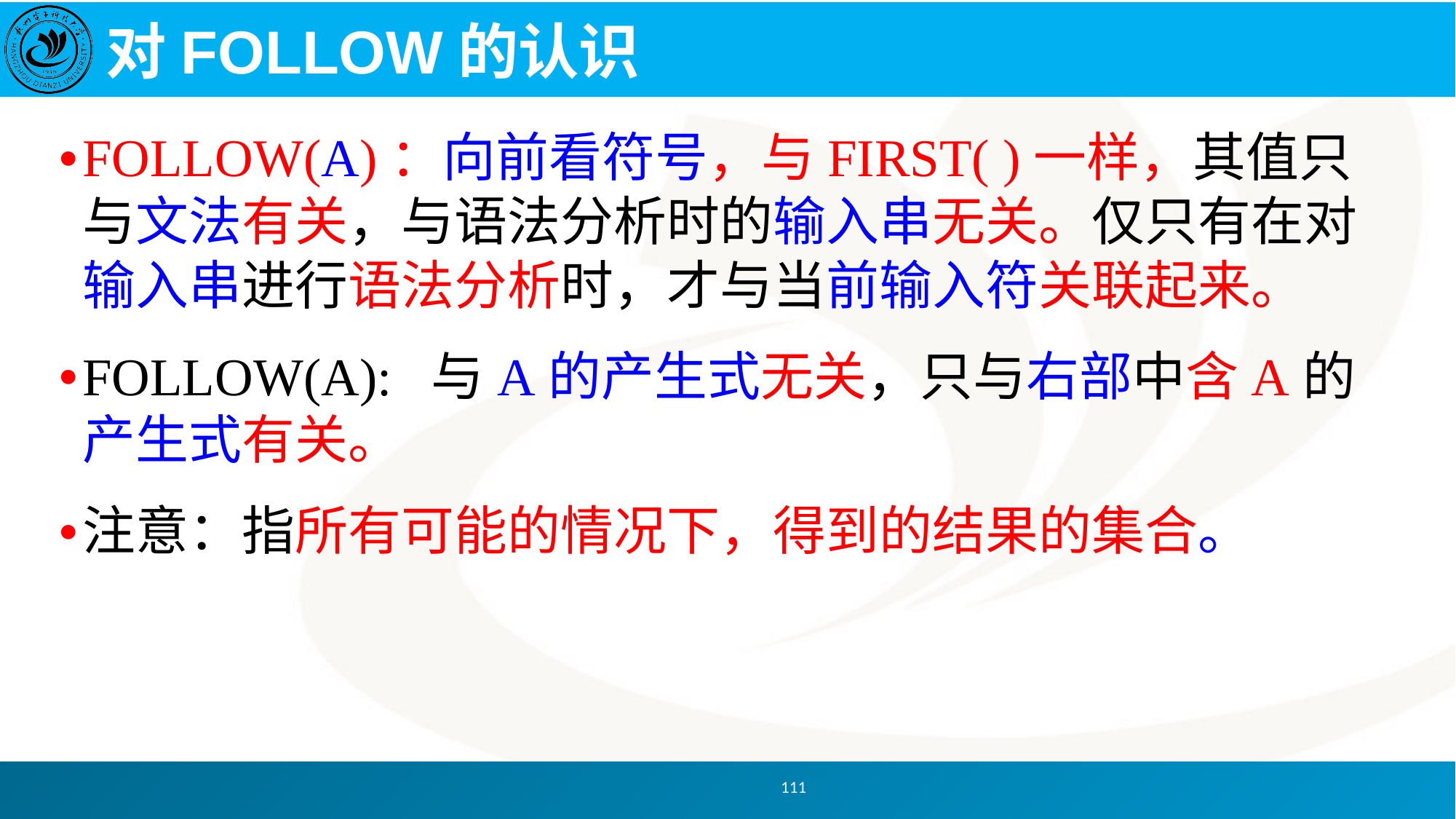

# 对FOLLOW的认识
FOLLOW(A)：向前看符号，与FIRST( )一样，其值只与文法有关，与语法分析时的输入串无关。仅只有在对输入串进行语法分析时，才与当前输入符关联起来。
FOLLOW(A):  与A的产生式无关，只与右部中含A的产生式有关。
注意：指所有可能的情况下，得到的结果的集合。
111